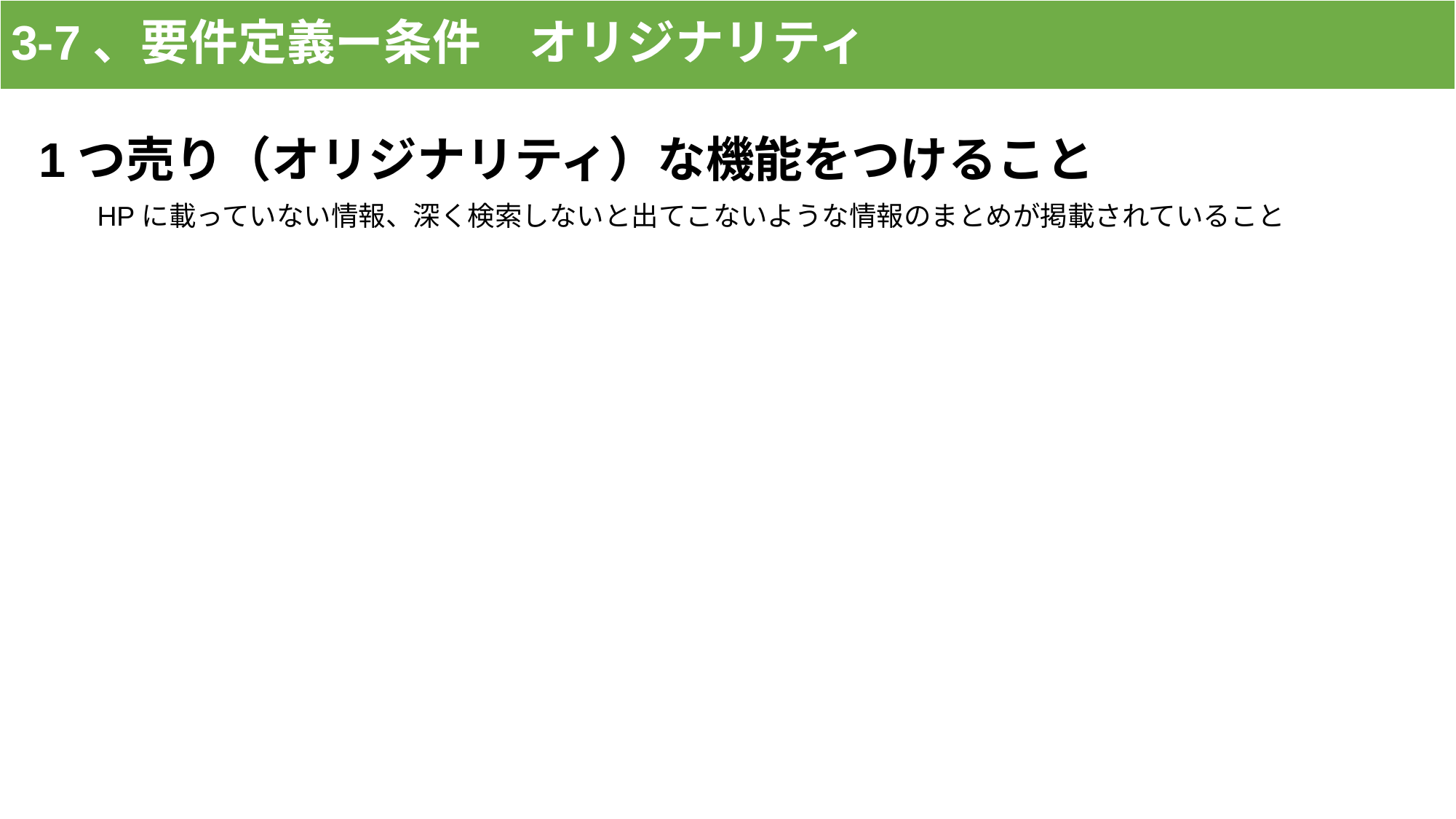

3-7、要件定義ー条件　オリジナリティ
1つ売り（オリジナリティ）な機能をつけること
HPに載っていない情報、深く検索しないと出てこないような情報のまとめが掲載されていること